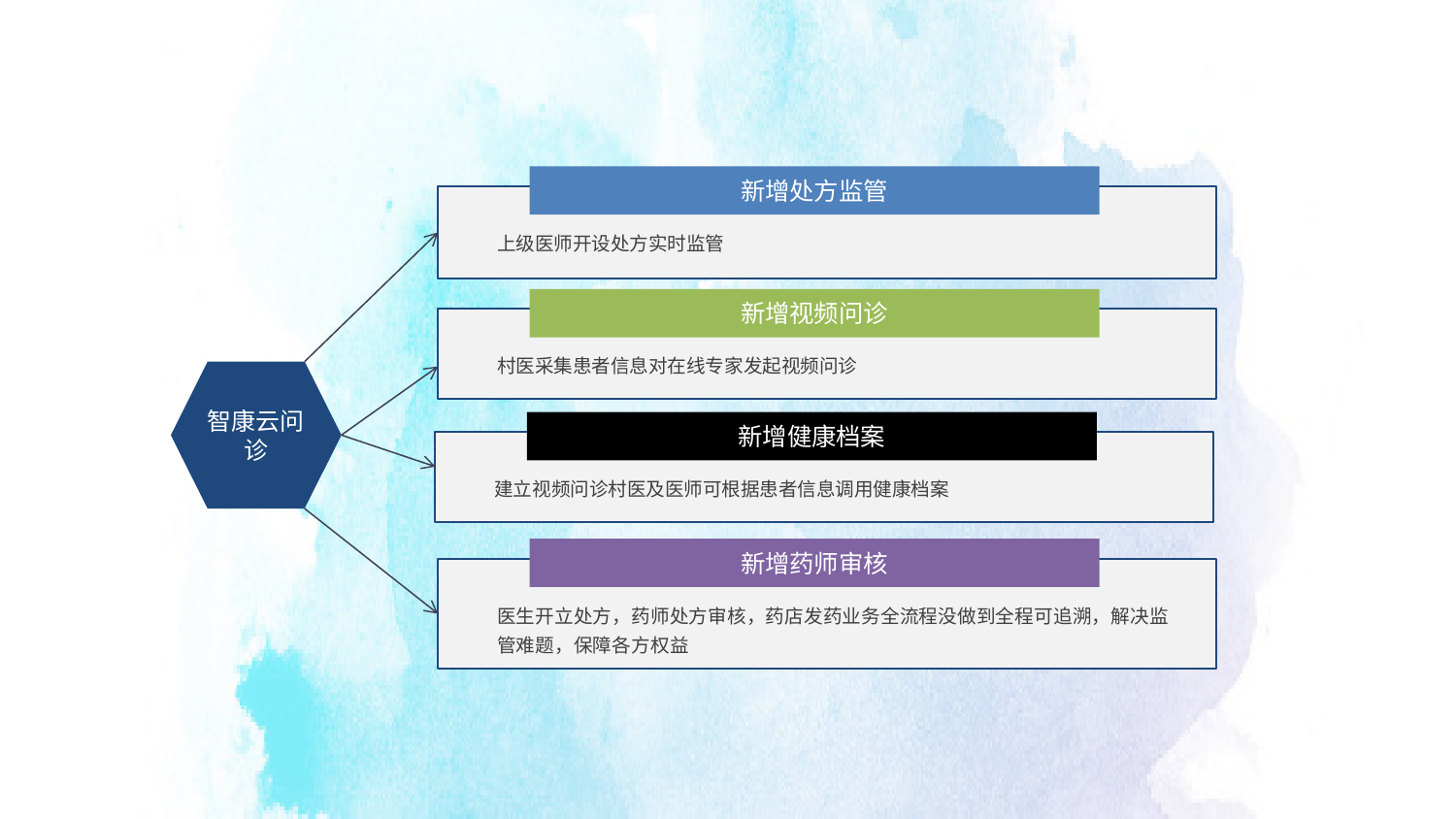

新增处方监管

上级医师开设处方实时监管
新增视频问诊

村医采集患者信息对在线专家发起视频问诊
智康云问诊
新增健康档案

建立视频问诊村医及医师可根据患者信息调用健康档案
新增药师审核

医生开立处方，药师处方审核，药店发药业务全流程没做到全程可追溯，解决监管难题，保障各方权益